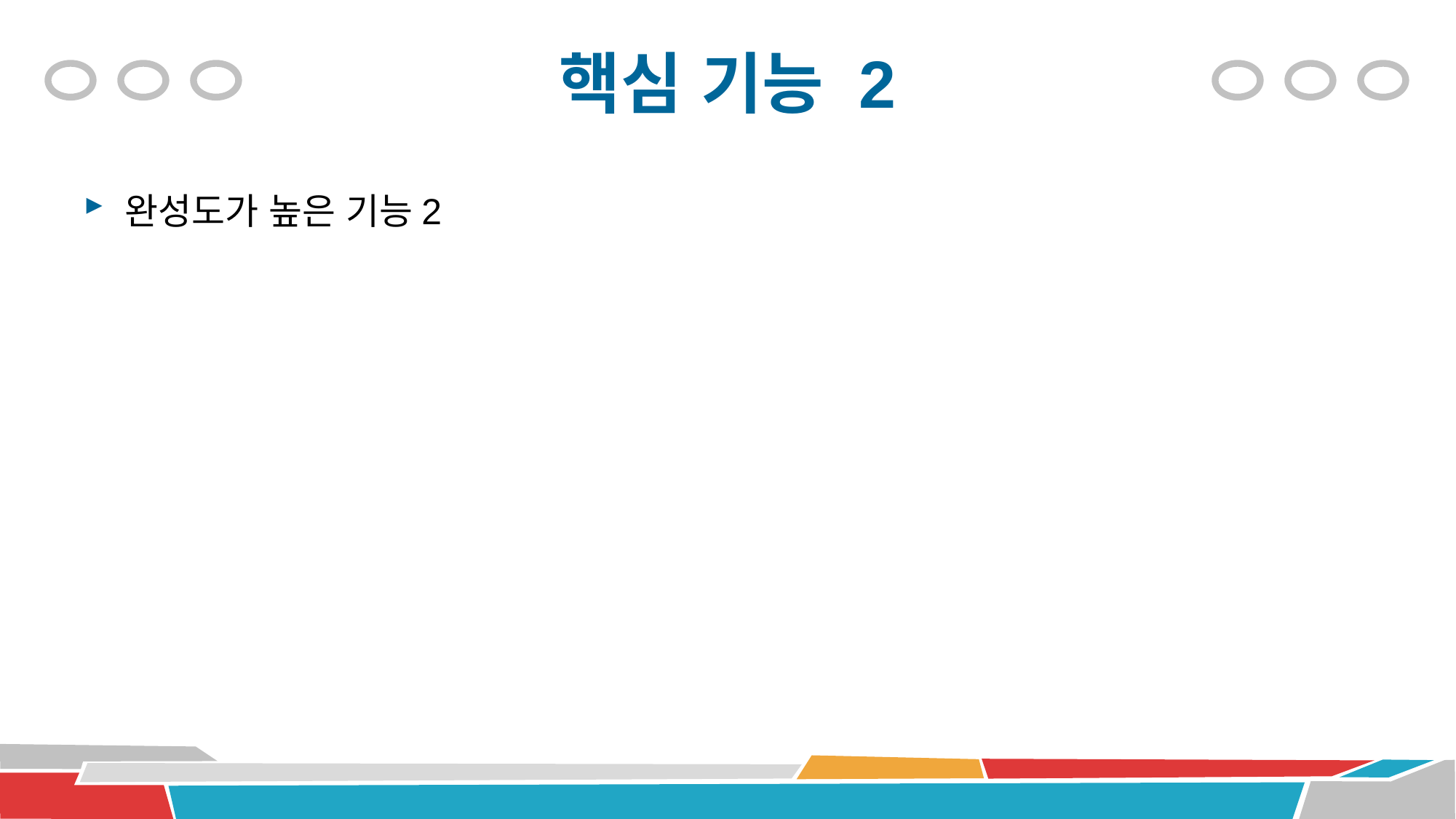

# 핵심 기능 2
완성도가 높은 기능2